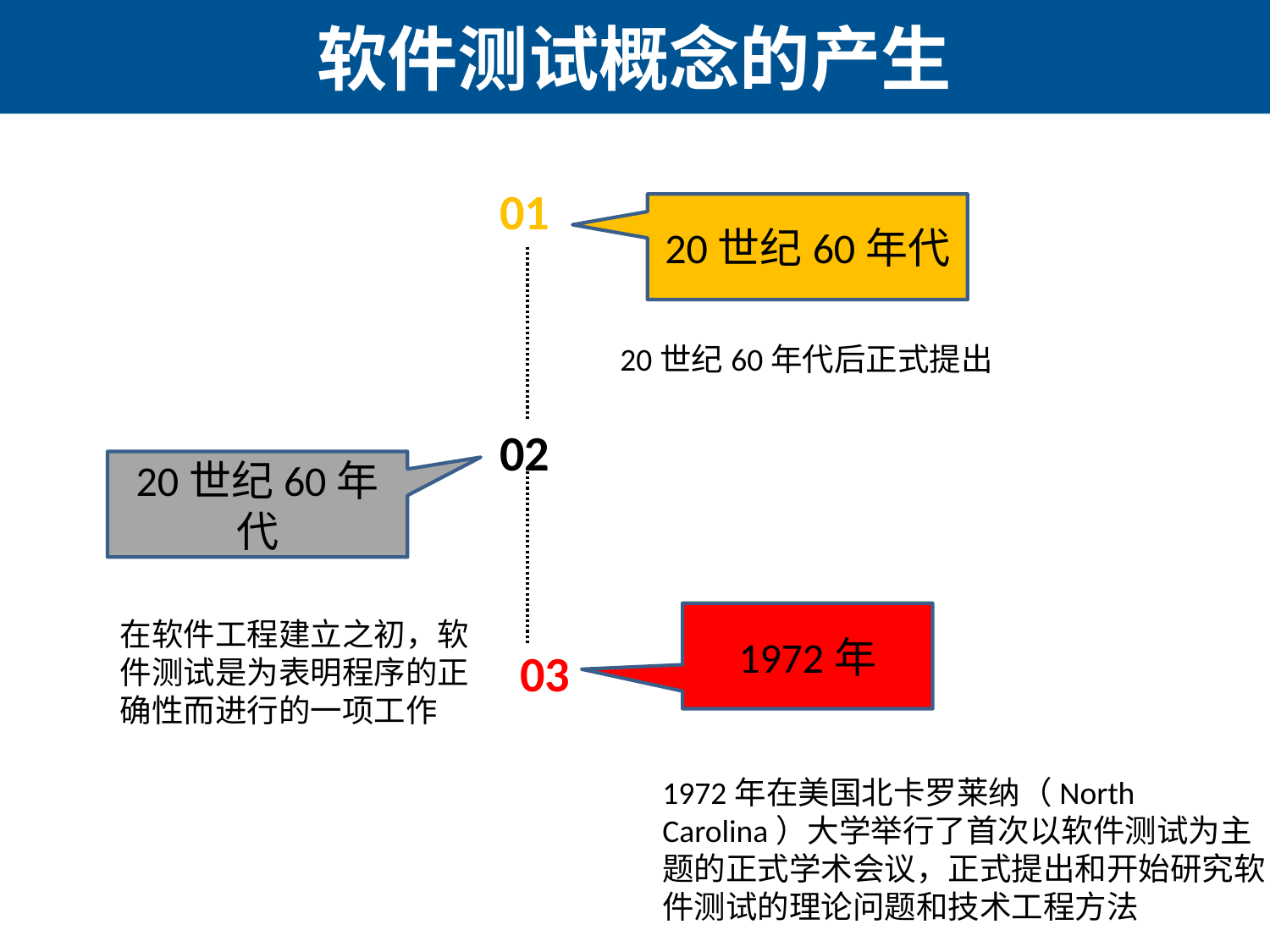

# 软件测试概念的产生
01
20世纪60年代
20世纪60年代后正式提出
02
20世纪60年代
1972年
在软件工程建立之初，软件测试是为表明程序的正确性而进行的一项工作
03
1972年在美国北卡罗莱纳（North Carolina）大学举行了首次以软件测试为主题的正式学术会议，正式提出和开始研究软件测试的理论问题和技术工程方法